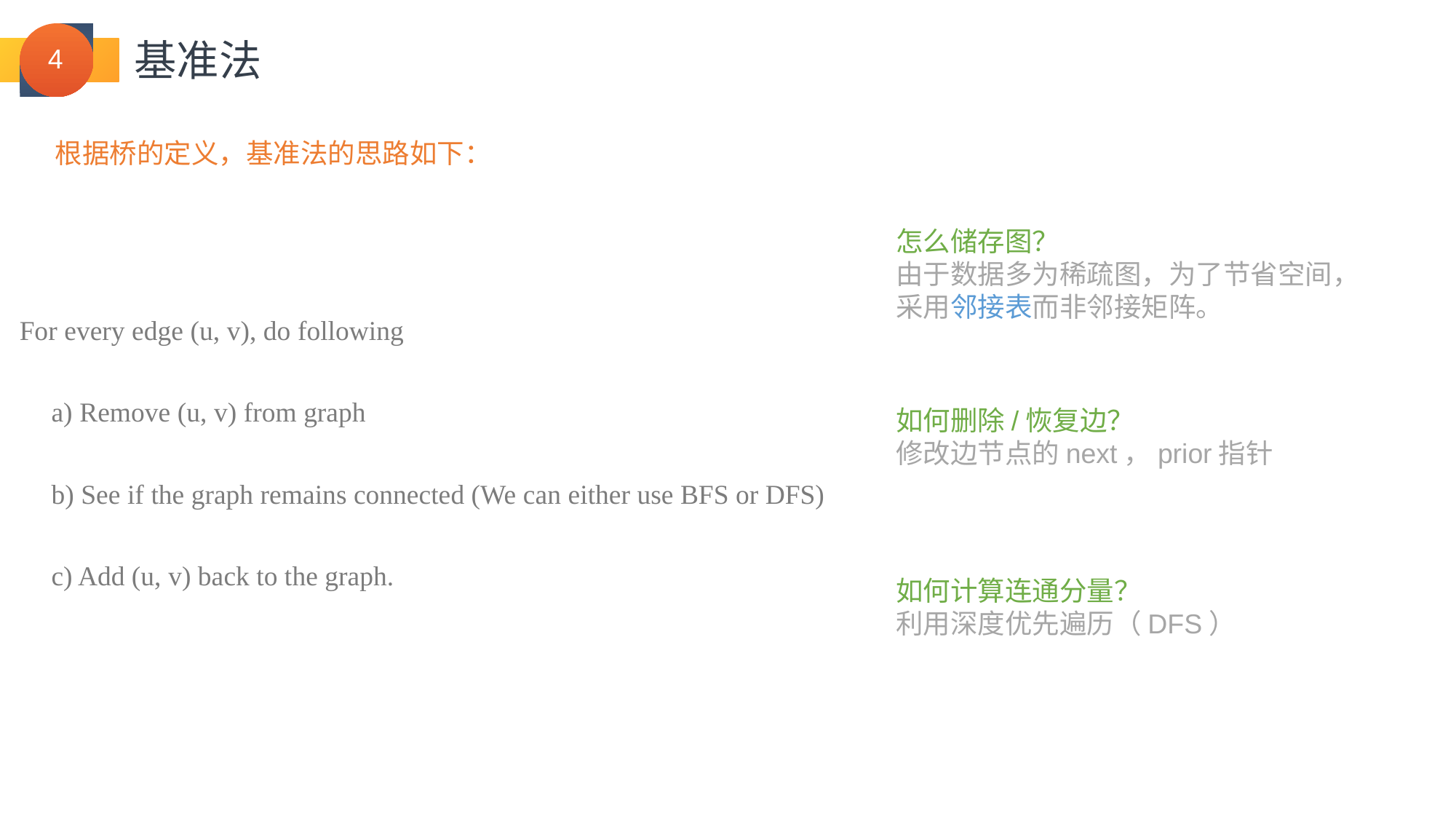

基准法
根据桥的定义，基准法的思路如下：
怎么储存图？
由于数据多为稀疏图，为了节省空间，采用邻接表而非邻接矩阵。
For every edge (u, v), do following
a) Remove (u, v) from graph
b) See if the graph remains connected (We can either use BFS or DFS)
c) Add (u, v) back to the graph.
如何删除/恢复边？
修改边节点的next，prior指针
如何计算连通分量？
利用深度优先遍历（DFS）